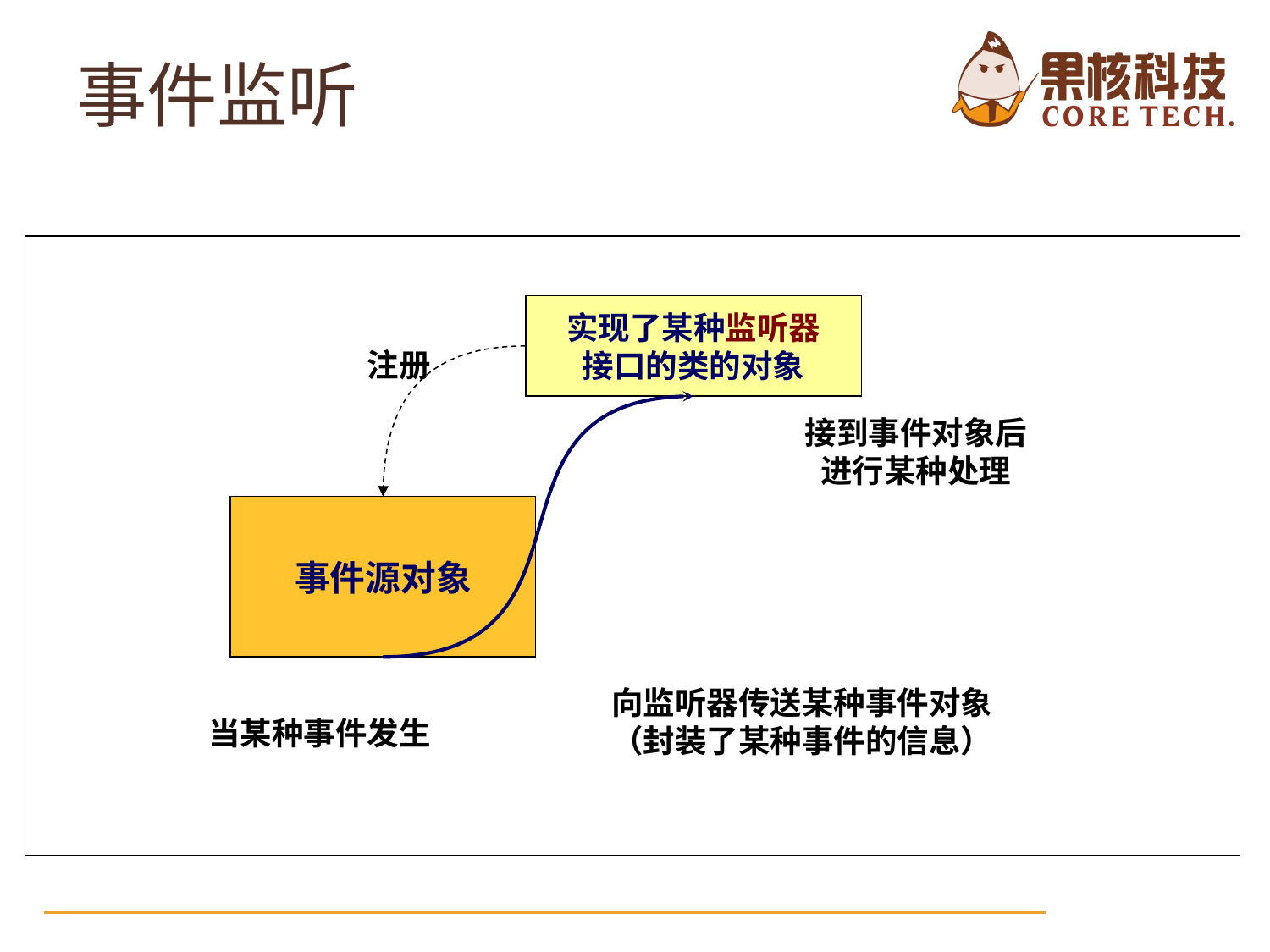

# 事件监听

实现了某种监听器
接口的类的对象
注册
接到事件对象后
进行某种处理
事件源对象
向监听器传送某种事件对象
（封装了某种事件的信息）
当某种事件发生